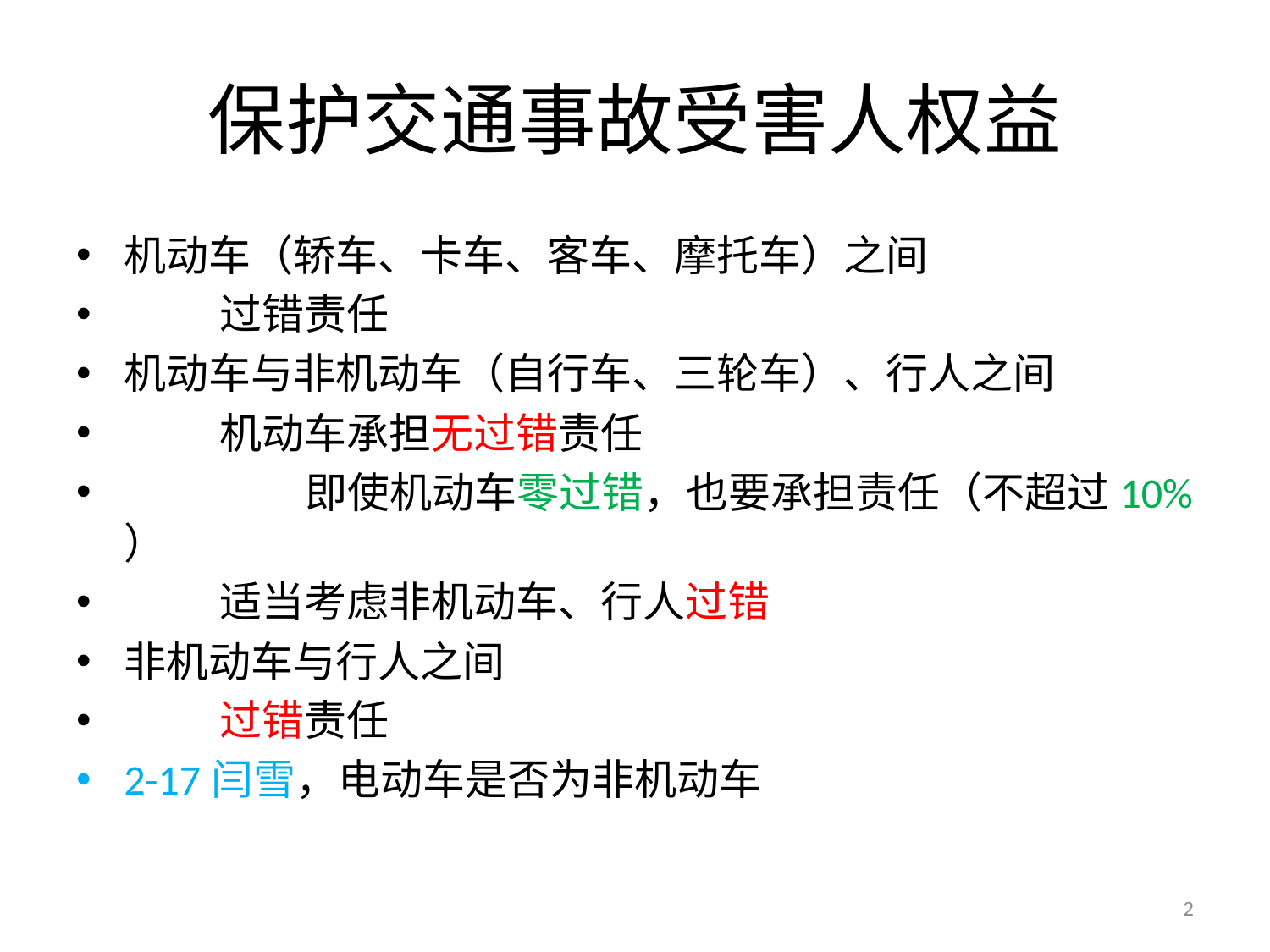

# 保护交通事故受害人权益
机动车（轿车、卡车、客车、摩托车）之间
         过错责任
机动车与非机动车（自行车、三轮车）、行人之间
         机动车承担无过错责任
                  即使机动车零过错，也要承担责任（不超过10% ）
         适当考虑非机动车、行人过错
非机动车与行人之间
         过错责任
2-17闫雪，电动车是否为非机动车

2